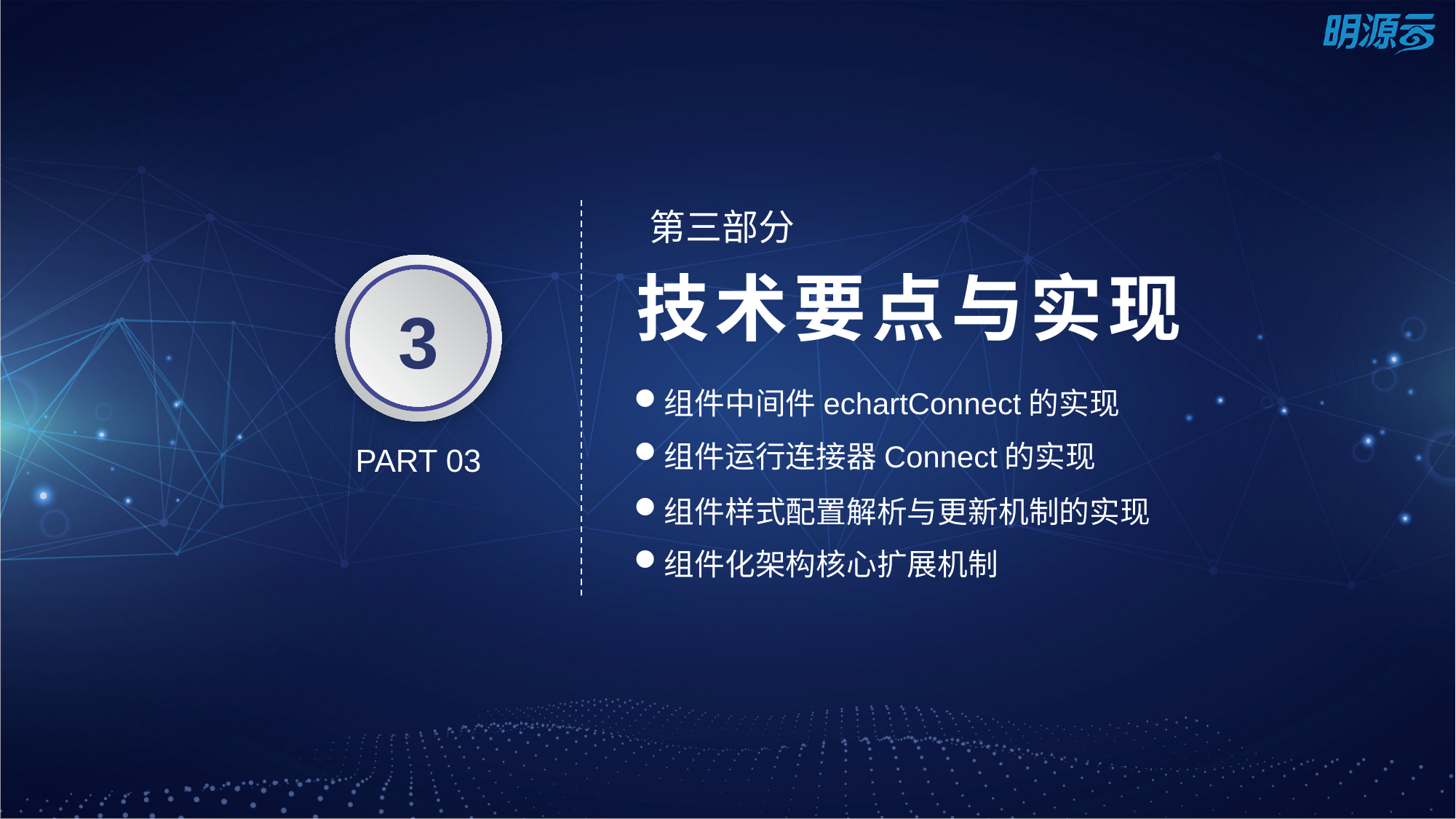

第三部分

技术要点与实现

3
组件中间件echartConnect的实现
组件运行连接器Connect的实现
PART 03
组件样式配置解析与更新机制的实现
组件化架构核心扩展机制